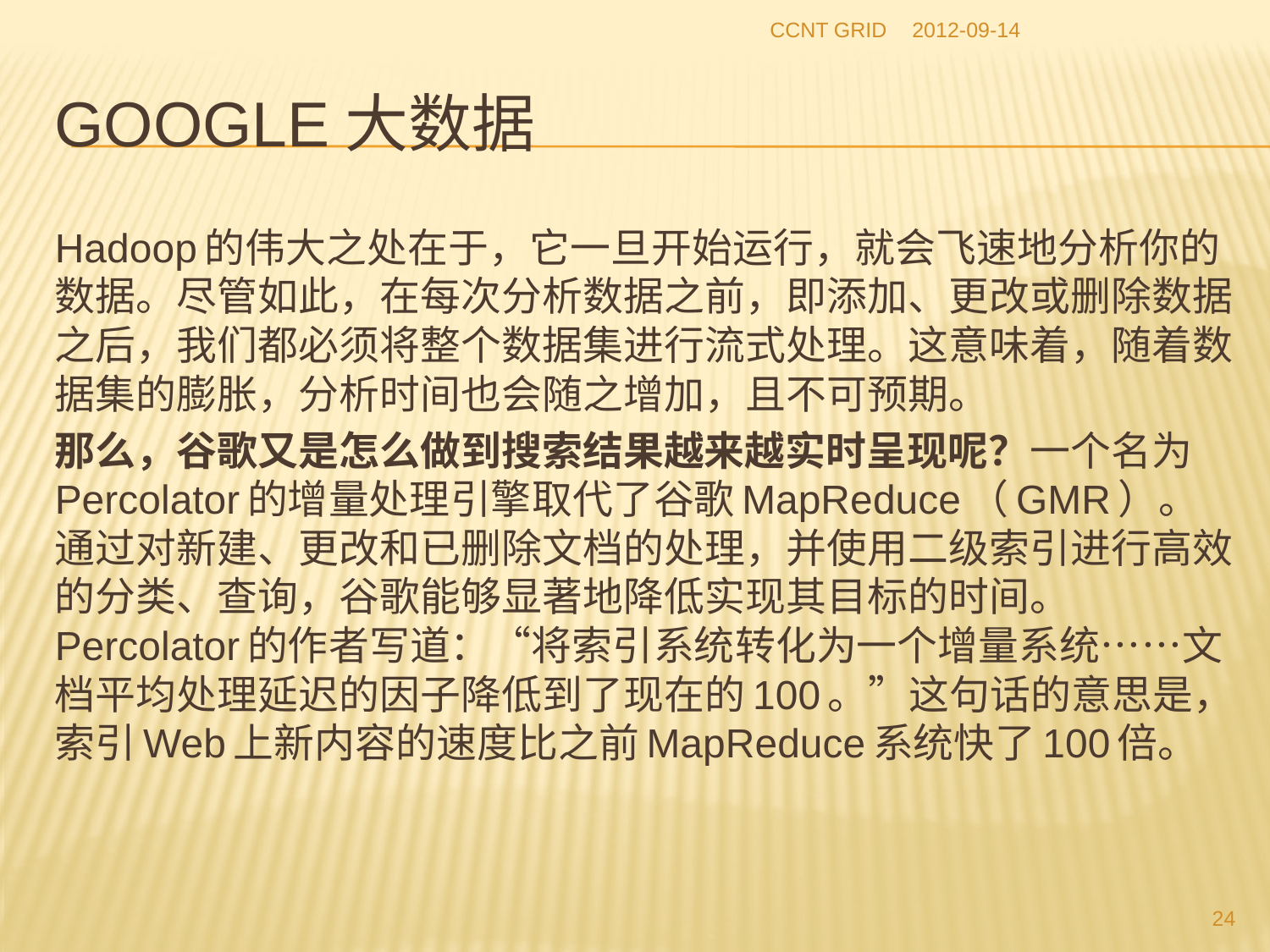

CCNT GRID
2012-09-14
# Google大数据
Hadoop的伟大之处在于，它一旦开始运行，就会飞速地分析你的数据。尽管如此，在每次分析数据之前，即添加、更改或删除数据之后，我们都必须将整个数据集进行流式处理。这意味着，随着数据集的膨胀，分析时间也会随之增加，且不可预期。
那么，谷歌又是怎么做到搜索结果越来越实时呈现呢？一个名为Percolator的增量处理引擎取代了谷歌MapReduce（GMR）。通过对新建、更改和已删除文档的处理，并使用二级索引进行高效的分类、查询，谷歌能够显著地降低实现其目标的时间。
Percolator的作者写道：“将索引系统转化为一个增量系统……文档平均处理延迟的因子降低到了现在的100。”这句话的意思是，索引Web上新内容的速度比之前MapReduce系统快了100倍。

24